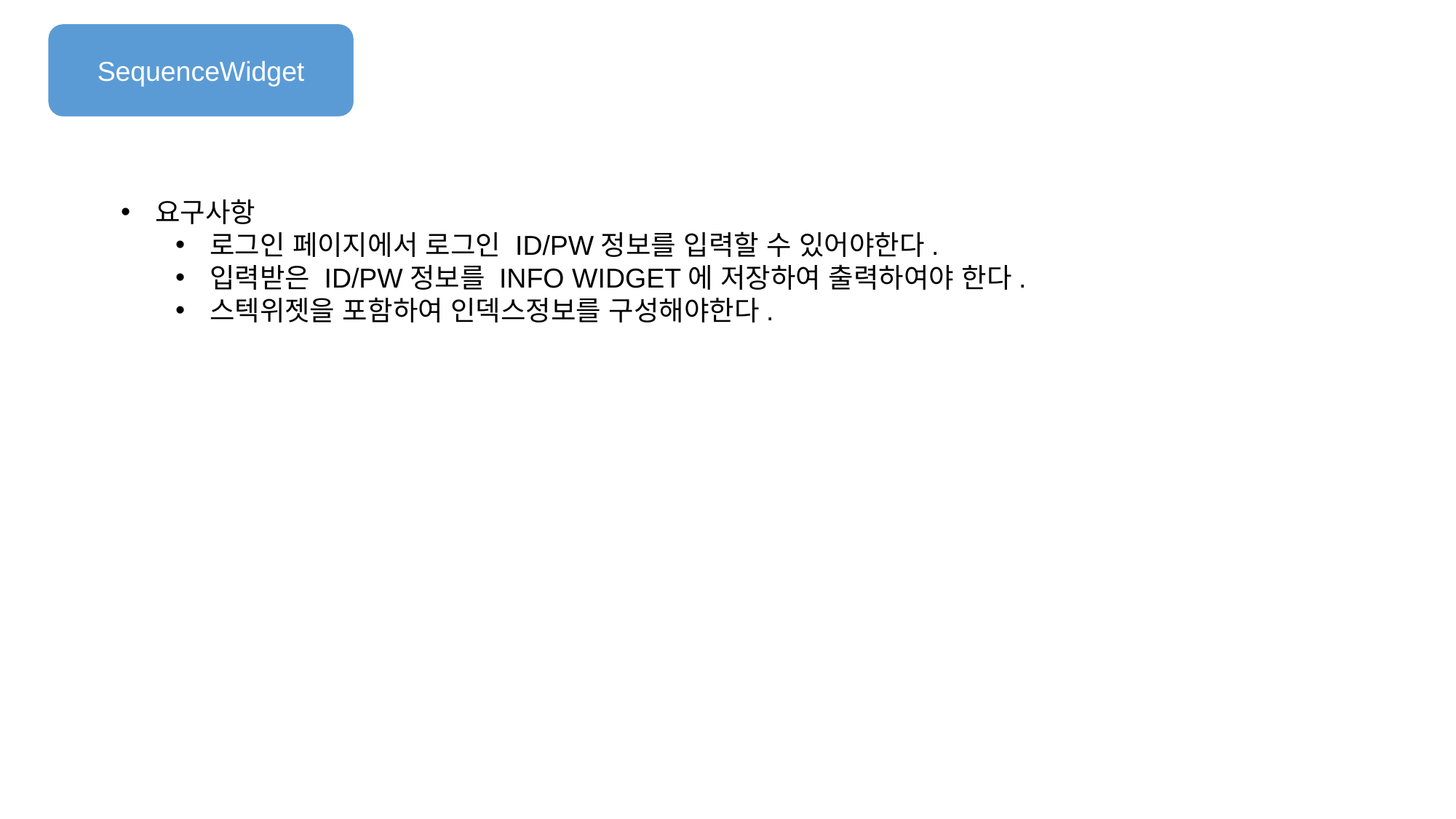

SequenceWidget
요구사항
로그인 페이지에서 로그인 ID/PW정보를 입력할 수 있어야한다.
입력받은 ID/PW정보를 INFO WIDGET에 저장하여 출력하여야 한다.
스텍위젯을 포함하여 인덱스정보를 구성해야한다.